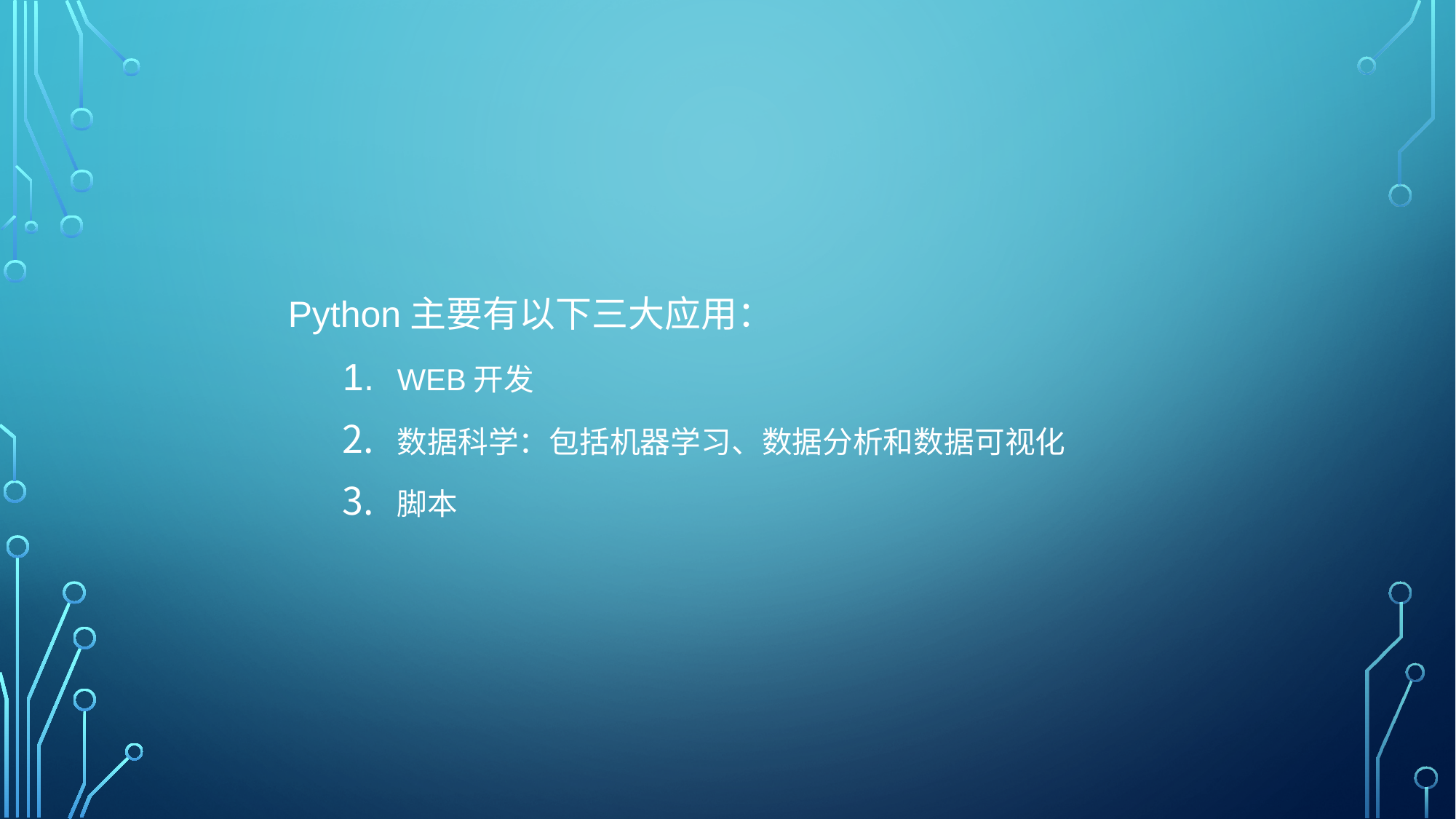

Python主要有以下三大应用：
WEB开发
数据科学：包括机器学习、数据分析和数据可视化
脚本